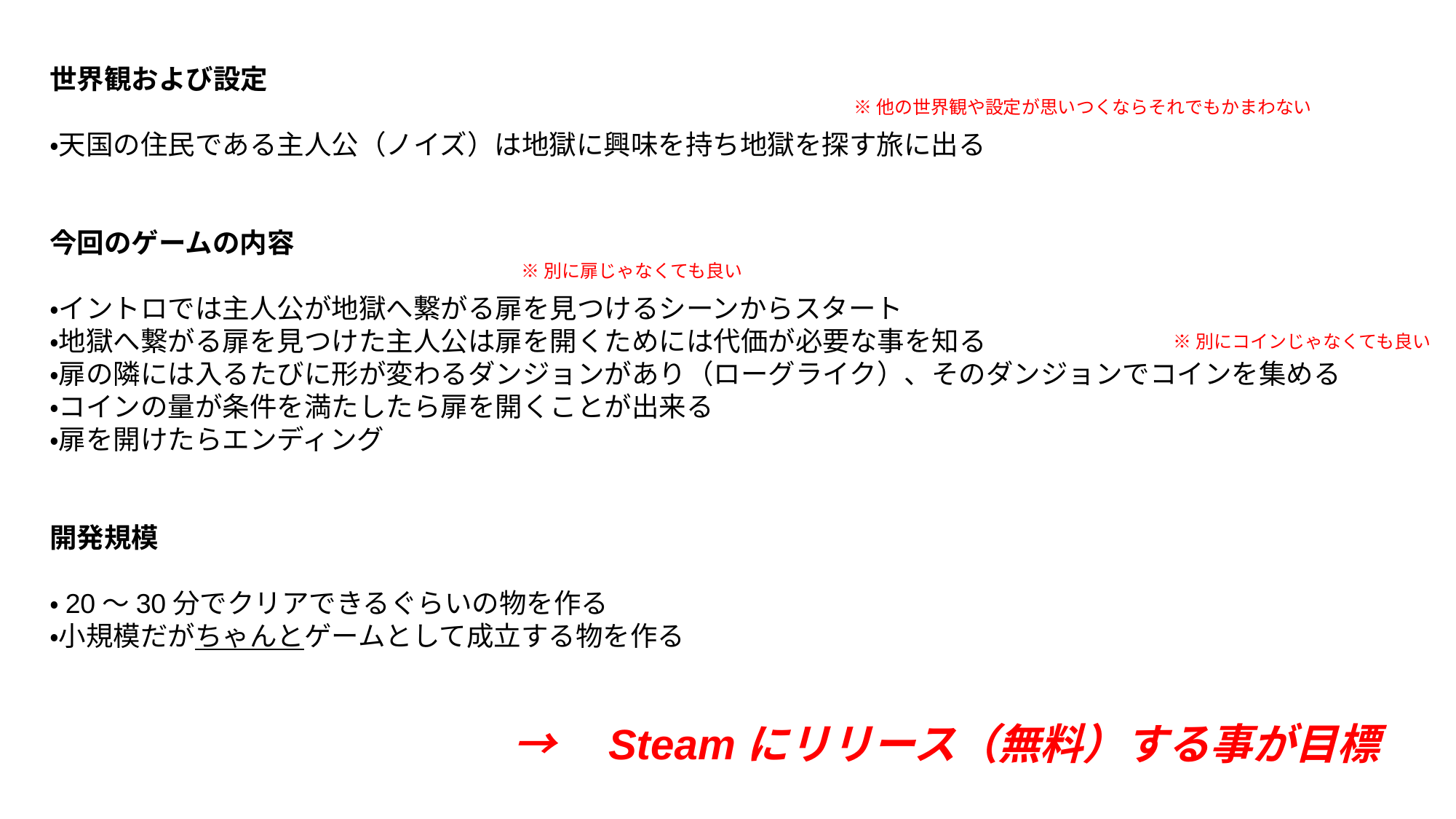

世界観および設定

・天国の住民である主人公（ノイズ）は地獄に興味を持ち地獄を探す旅に出る

今回のゲームの内容

・イントロでは主人公が地獄へ繋がる扉を見つけるシーンからスタート
・地獄へ繋がる扉を見つけた主人公は扉を開くためには代価が必要な事を知る
・扉の隣には入るたびに形が変わるダンジョンがあり（ローグライク）、そのダンジョンでコインを集める
・コインの量が条件を満たしたら扉を開くことが出来る
・扉を開けたらエンディング

開発規模

・20～30分でクリアできるぐらいの物を作る
・小規模だがちゃんとゲームとして成立する物を作る

				　→　Steamにリリース（無料）する事が目標
※他の世界観や設定が思いつくならそれでもかまわない
※別に扉じゃなくても良い
※別にコインじゃなくても良い